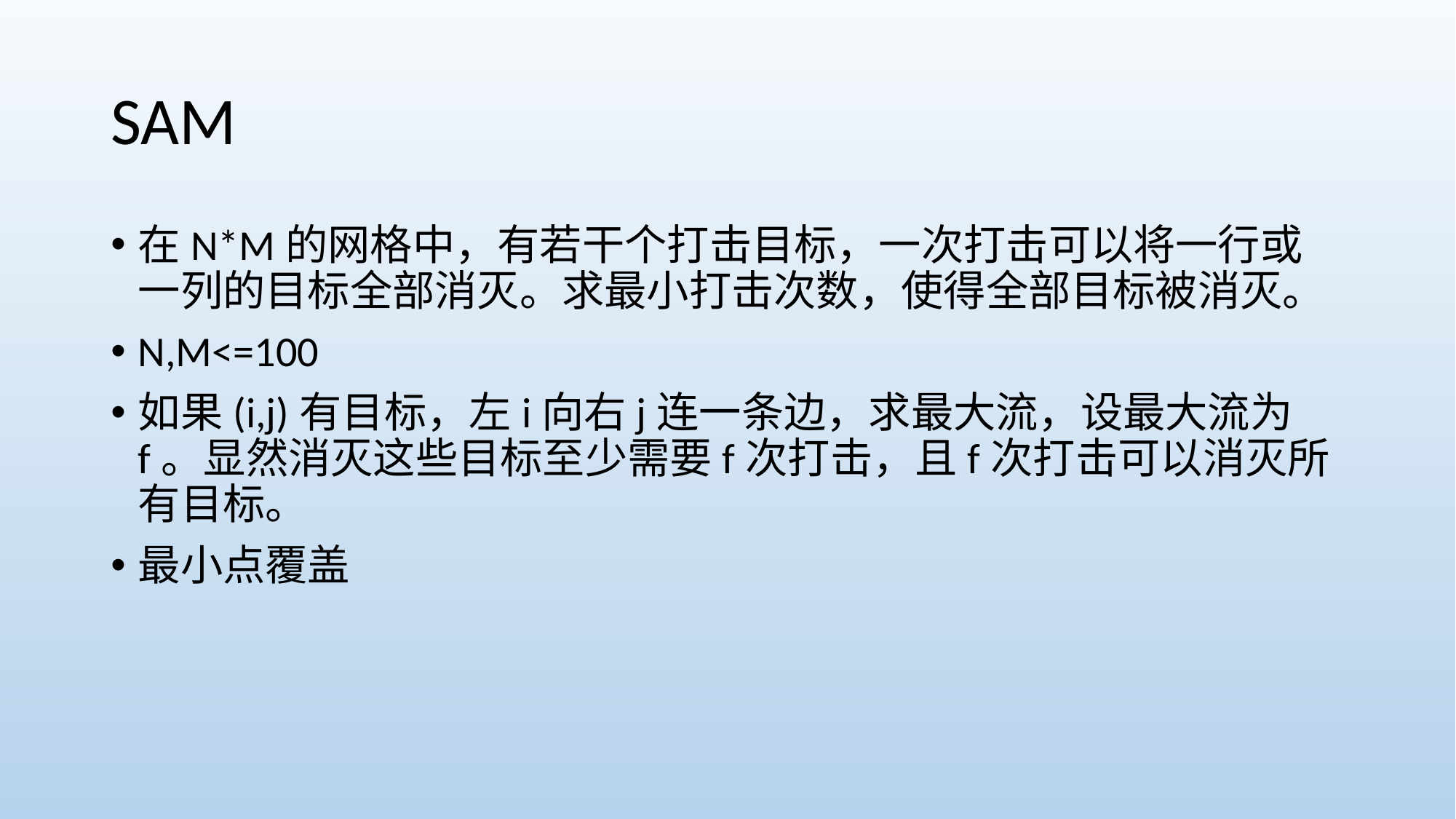

# SAM
在N*M的网格中，有若干个打击目标，一次打击可以将一行或一列的目标全部消灭。求最小打击次数，使得全部目标被消灭。
N,M<=100
如果(i,j)有目标，左i向右j连一条边，求最大流，设最大流为f。显然消灭这些目标至少需要f次打击，且f次打击可以消灭所有目标。
最小点覆盖